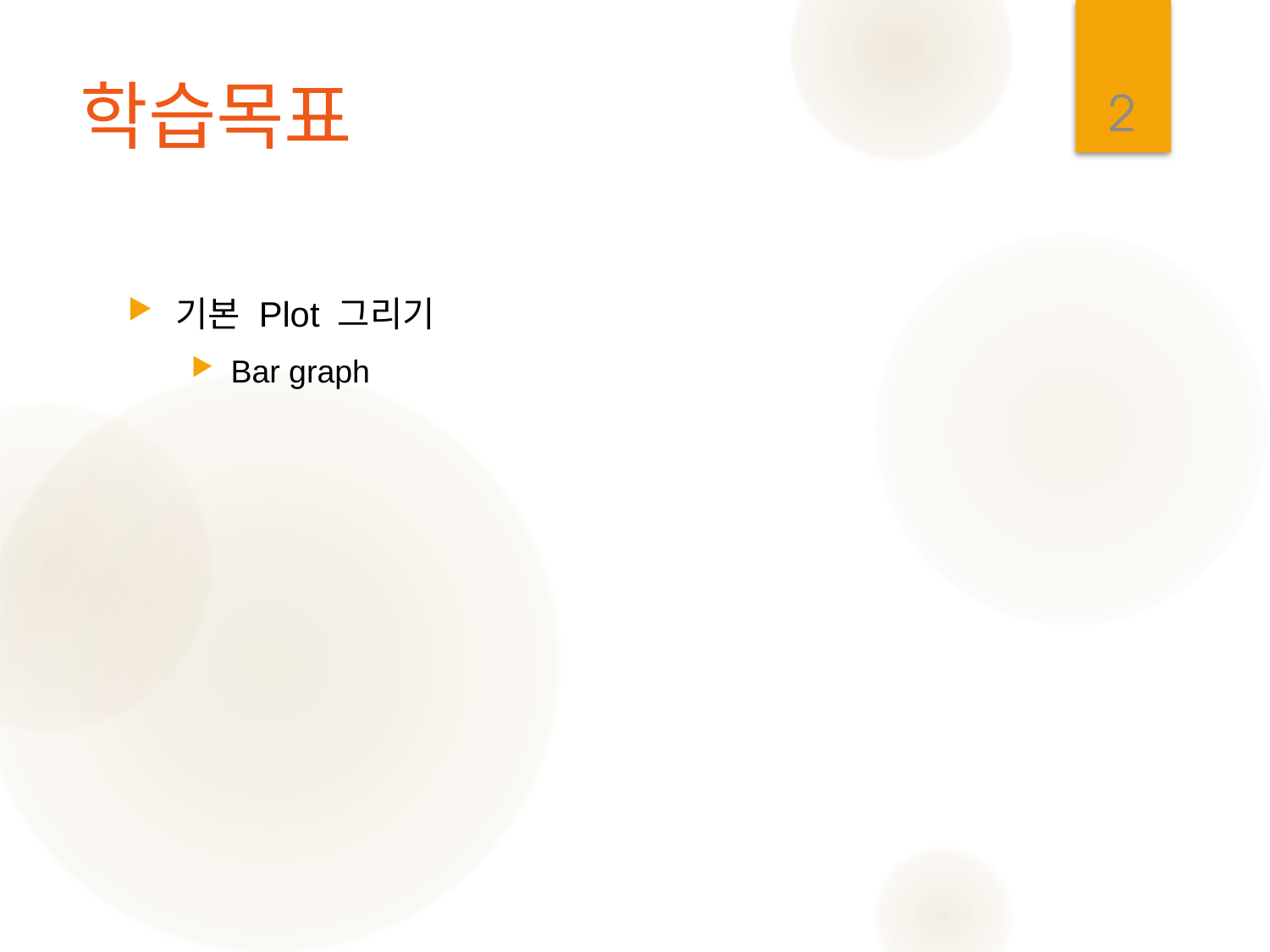

2
# 학습목표
기본 Plot 그리기
Bar graph